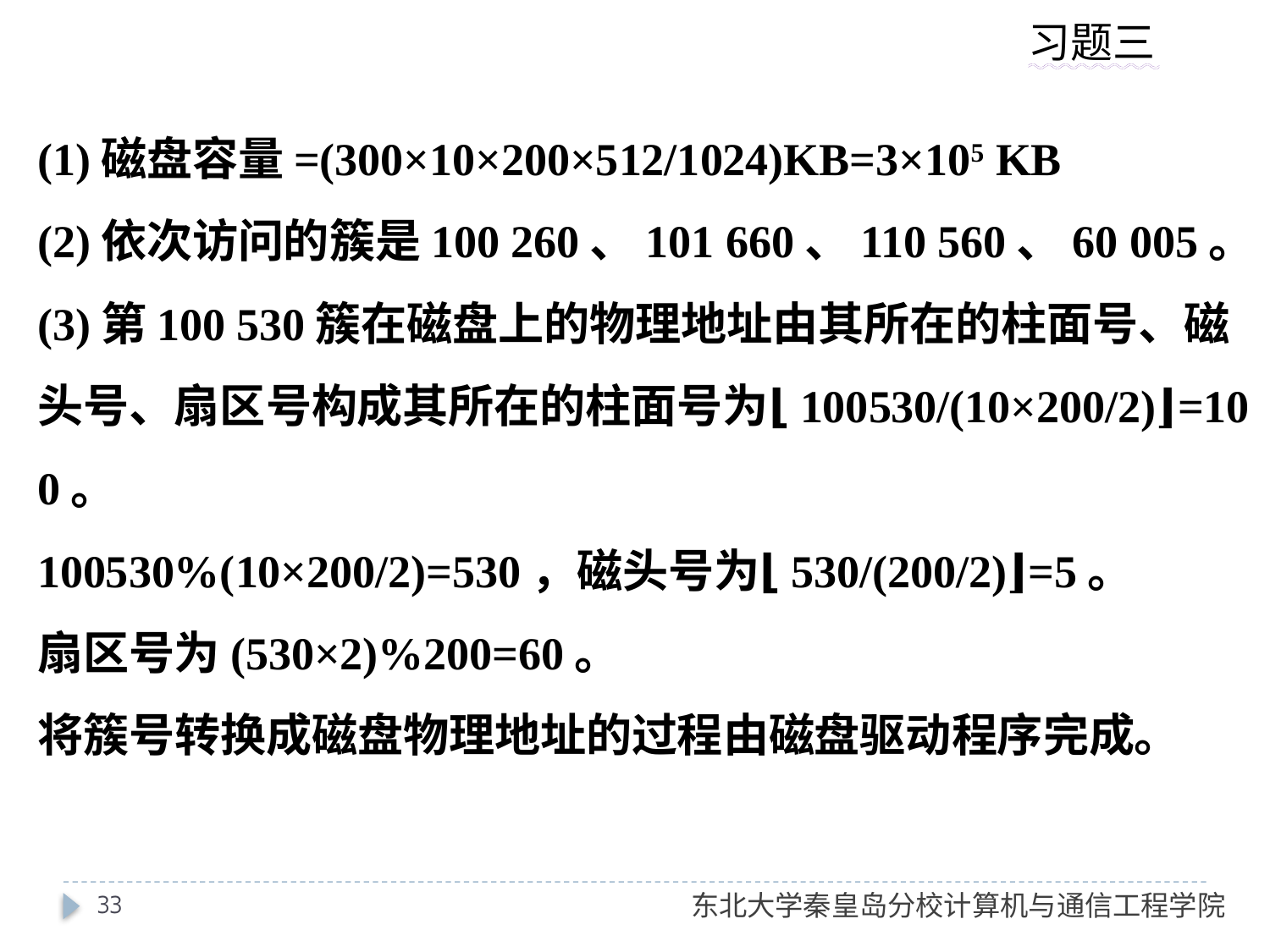

(1)磁盘容量=(300×10×200×512/1024)KB=3×105 KB
(2)依次访问的簇是100 260、101 660、110 560、60 005。
(3)第100 530簇在磁盘上的物理地址由其所在的柱面号、磁头号、扇区号构成其所在的柱面号为⌊100530/(10×200/2)⌋=100。
100530%(10×200/2)=530，磁头号为⌊530/(200/2)⌋=5。
扇区号为(530×2)%200=60。
将簇号转换成磁盘物理地址的过程由磁盘驱动程序完成。

33